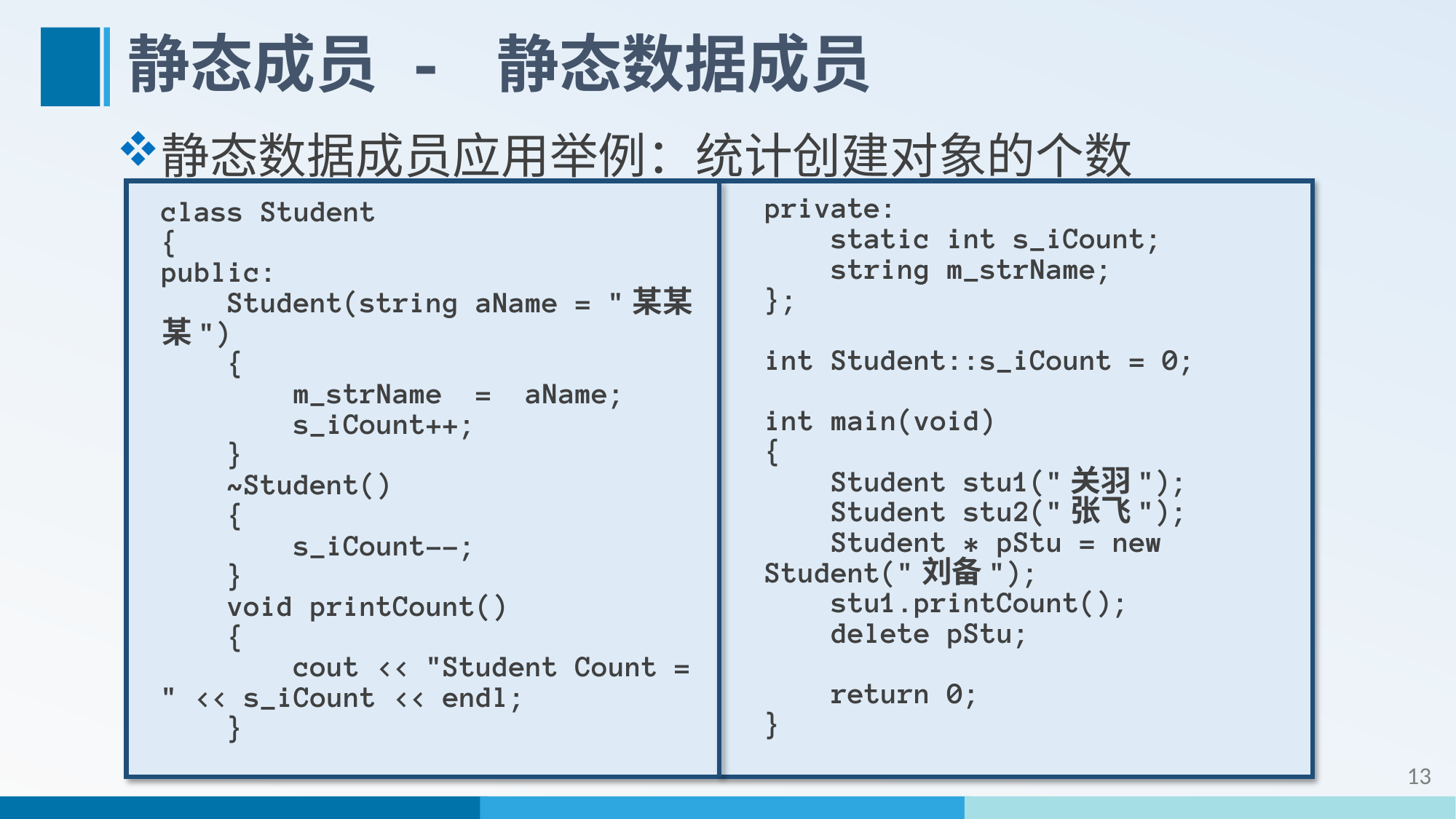

# 静态成员 - 静态数据成员
静态数据成员应用举例：统计创建对象的个数

private:
    static int s_iCount;
    string m_strName;
};

int Student::s_iCount = 0;

int main(void)
{
    Student stu1("关羽");
    Student stu2("张飞");
    Student * pStu = new Student("刘备");
    stu1.printCount();
    delete pStu;

    return 0;
}
class Student
{
public:
    Student(string aName = "某某某")
    {
        m_strName  =  aName;
        s_iCount++;
    }
    ~Student()
    {
        s_iCount--;
    }
    void printCount()
    {
        cout << "Student Count = " << s_iCount << endl;
    }